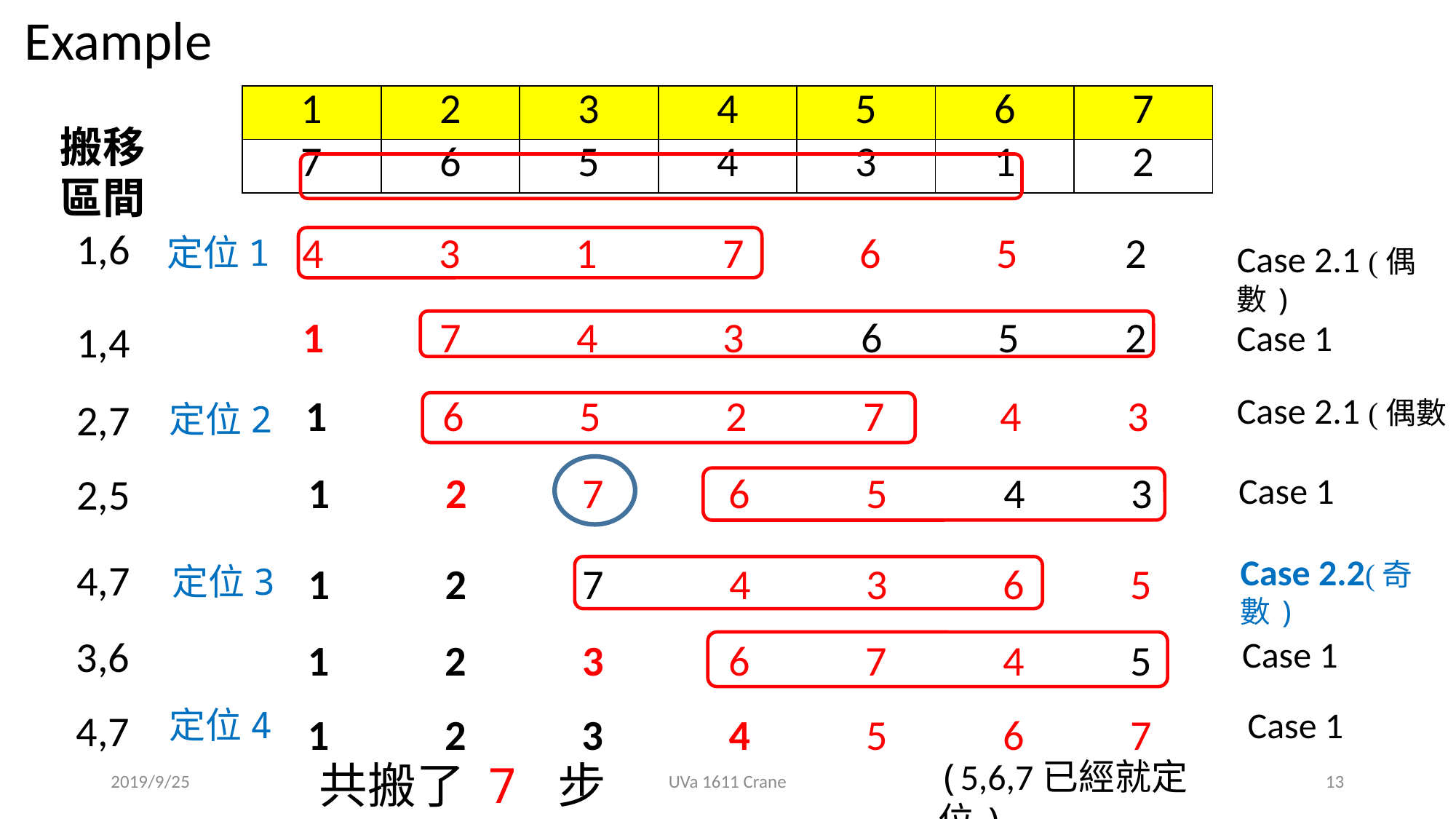

Example
| 1 | 2 | 3 | 4 | 5 | 6 | 7 |
| --- | --- | --- | --- | --- | --- | --- |
| 7 | 6 | 5 | 4 | 3 | 1 | 2 |
搬移區間

1,6
     4            3            1             7            6            5           2
定位1

Case 2.1 (偶數)

     1            7            4             3            6            5           2
Case 1
1,4

Case 2.1 (偶數)
     1            6            5             2            7            4           3
2,7
定位2

     1            2            7             6            5            4           3
Case 1
2,5

Case 2.2(奇數)

4,7
     1            2            7             4            3            6           5
定位3

3,6
Case 1
     1            2            3             6            7            4           5

Case 1
定位4
4,7
     1            2            3             4            5            6           7
(5,6,7已經就定位)
共搬了 7 步
2019/9/25
UVa 1611 Crane
13